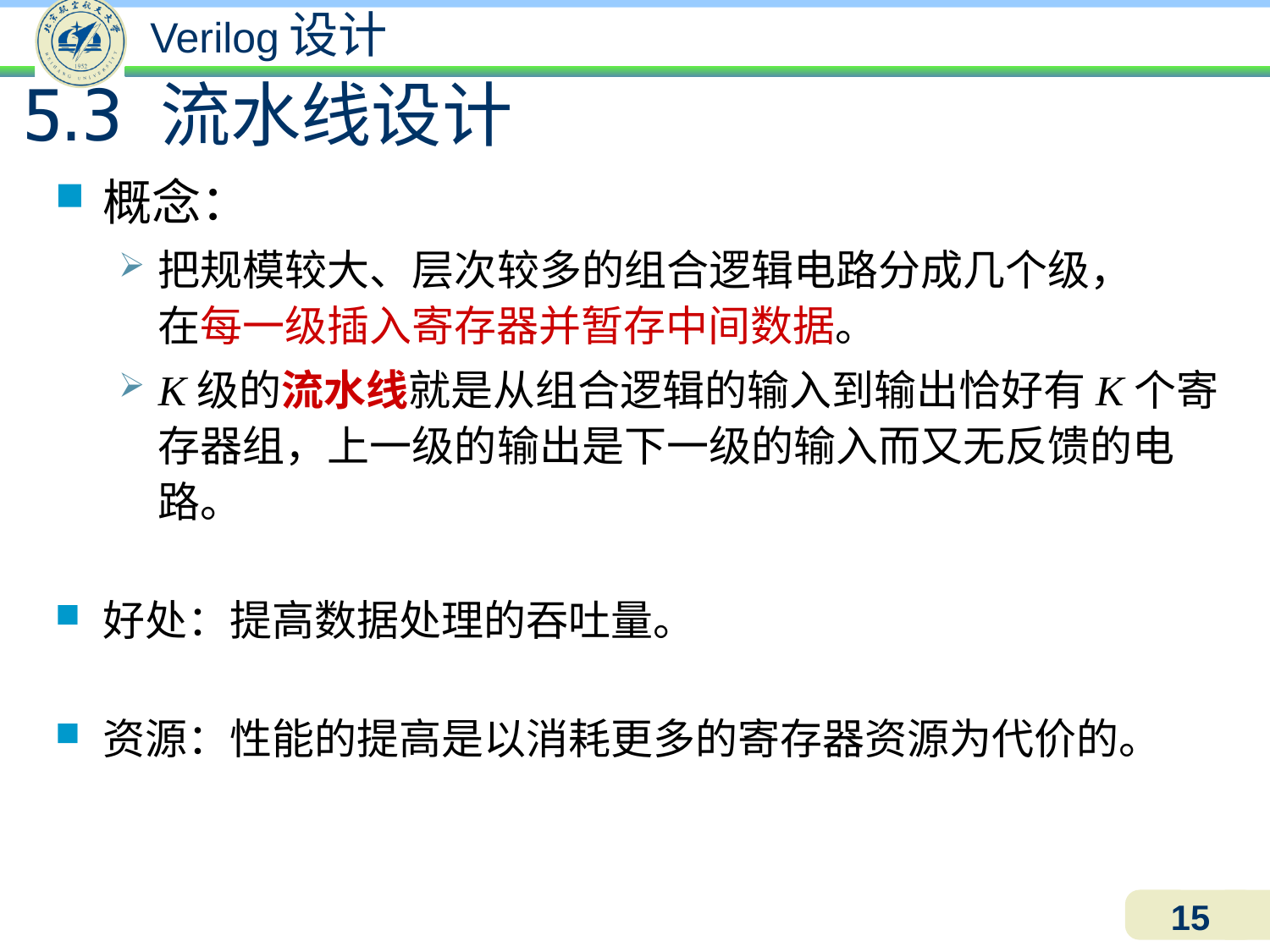

5.3 流水线设计
概念：
把规模较大、层次较多的组合逻辑电路分成几个级，
在每一级插入寄存器并暂存中间数据。
K级的流水线就是从组合逻辑的输入到输出恰好有K个寄存器组，上一级的输出是下一级的输入而又无反馈的电路。

好处：提高数据处理的吞吐量。

资源：性能的提高是以消耗更多的寄存器资源为代价的。

15